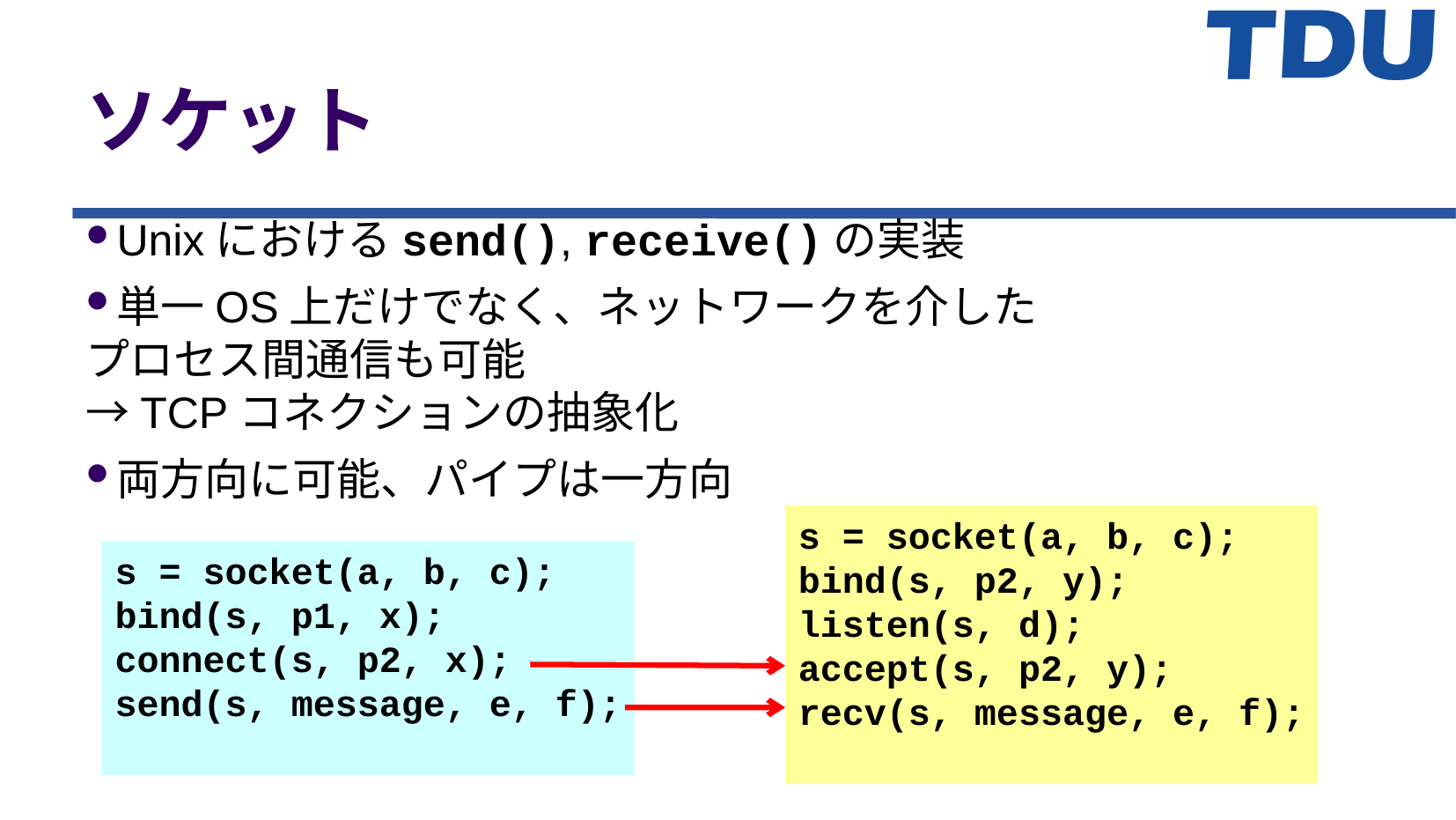

ソケット
Unixにおけるsend(), receive()の実装
単一OS上だけでなく、ネットワークを介した
プロセス間通信も可能
→TCPコネクションの抽象化
両方向に可能、パイプは一方向
s = socket(a, b, c);
bind(s, p2, y);
listen(s, d);
accept(s, p2, y);
recv(s, message, e, f);

s = socket(a, b, c);
bind(s, p1, x);
connect(s, p2, x);
send(s, message, e, f);